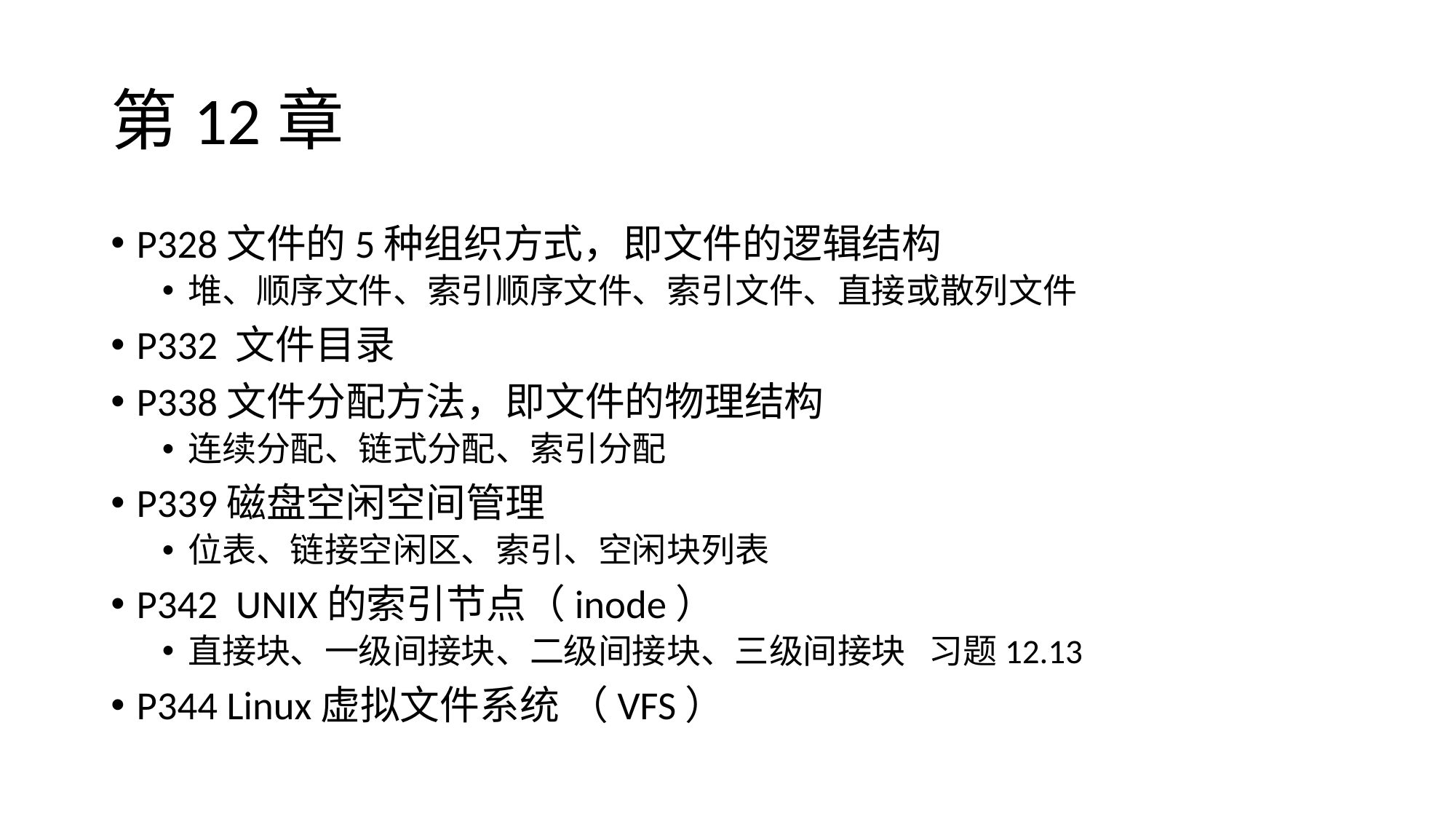

# 第12章
P328文件的5种组织方式，即文件的逻辑结构
堆、顺序文件、索引顺序文件、索引文件、直接或散列文件
P332 文件目录
P338文件分配方法，即文件的物理结构
连续分配、链式分配、索引分配
P339磁盘空闲空间管理
位表、链接空闲区、索引、空闲块列表
P342  UNIX的索引节点（inode）
直接块、一级间接块、二级间接块、三级间接块   习题12.13
P344 Linux虚拟文件系统 （VFS）